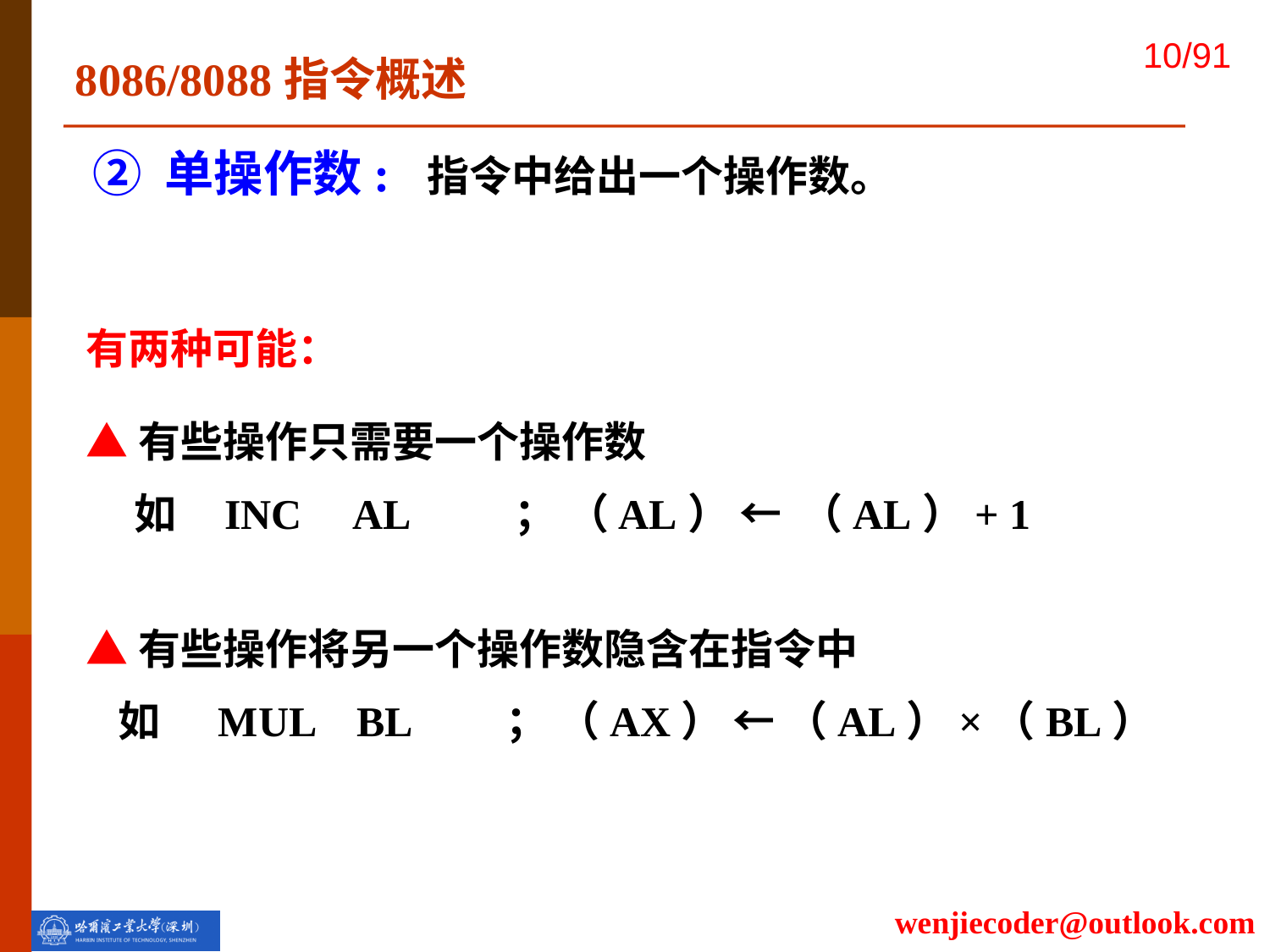

8086/8088指令概述
② 单操作数:  指令中给出一个操作数。
有两种可能：
▲有些操作只需要一个操作数
    如    INC     AL         ； （AL） ←  （AL）+ 1
▲有些操作将另一个操作数隐含在指令中
         如     MUL    BL        ； （AX） ← （AL）×（BL）